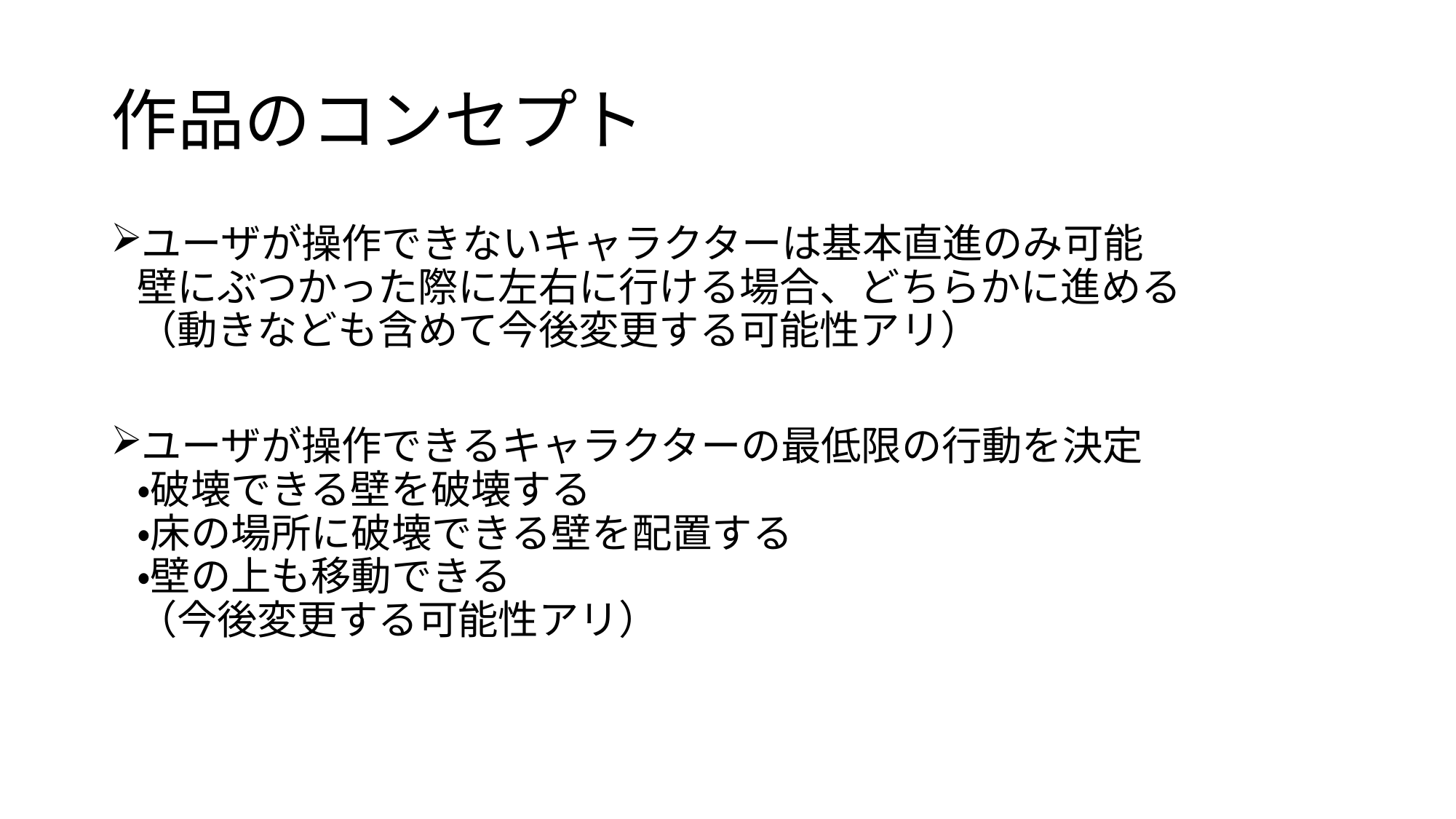

# 作品のコンセプト
ユーザが操作できないキャラクターは基本直進のみ可能
壁にぶつかった際に左右に行ける場合、どちらかに進める
（動きなども含めて今後変更する可能性アリ）

ユーザが操作できるキャラクターの最低限の行動を決定
・破壊できる壁を破壊する
・床の場所に破壊できる壁を配置する
・壁の上も移動できる
（今後変更する可能性アリ）